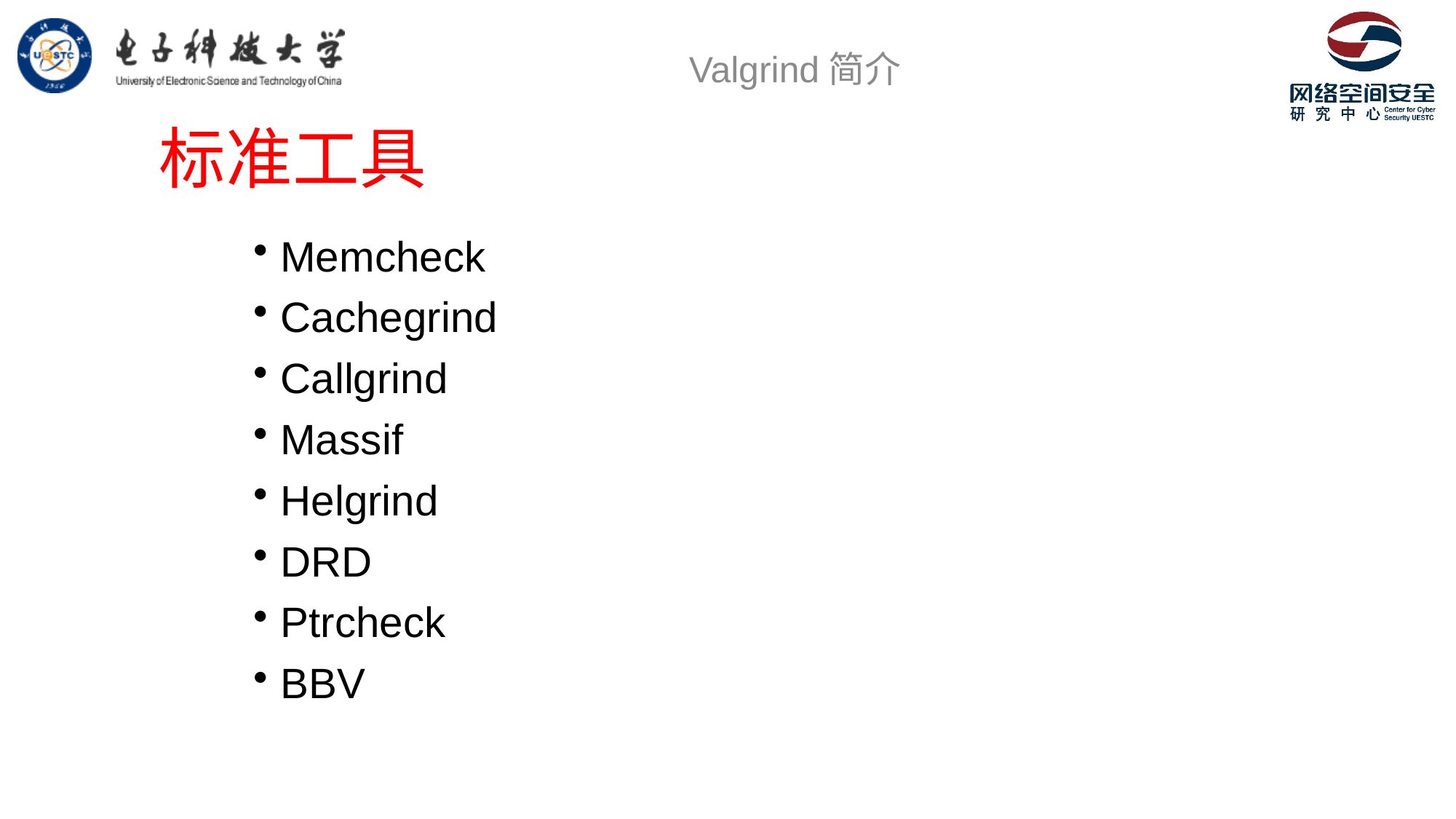

Valgrind简介
# 标准工具
Memcheck
Cachegrind
Callgrind
Massif
Helgrind
DRD
Ptrcheck
BBV